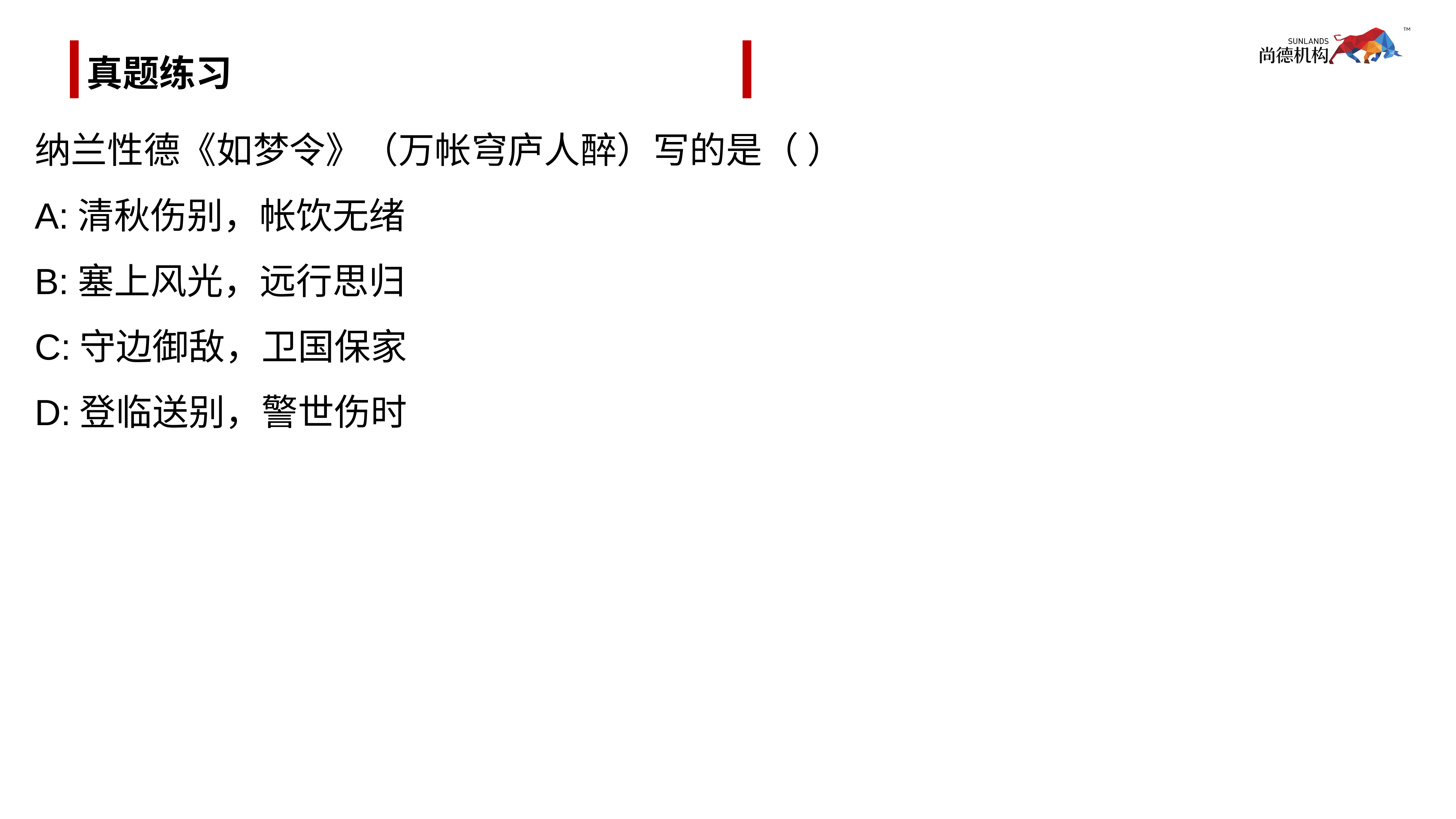

# 真题练习
纳兰性德《如梦令》（万帐穹庐人醉）写的是（ ）
A:清秋伤别，帐饮无绪
B:塞上风光，远行思归
C:守边御敌，卫国保家
D:登临送别，警世伤时